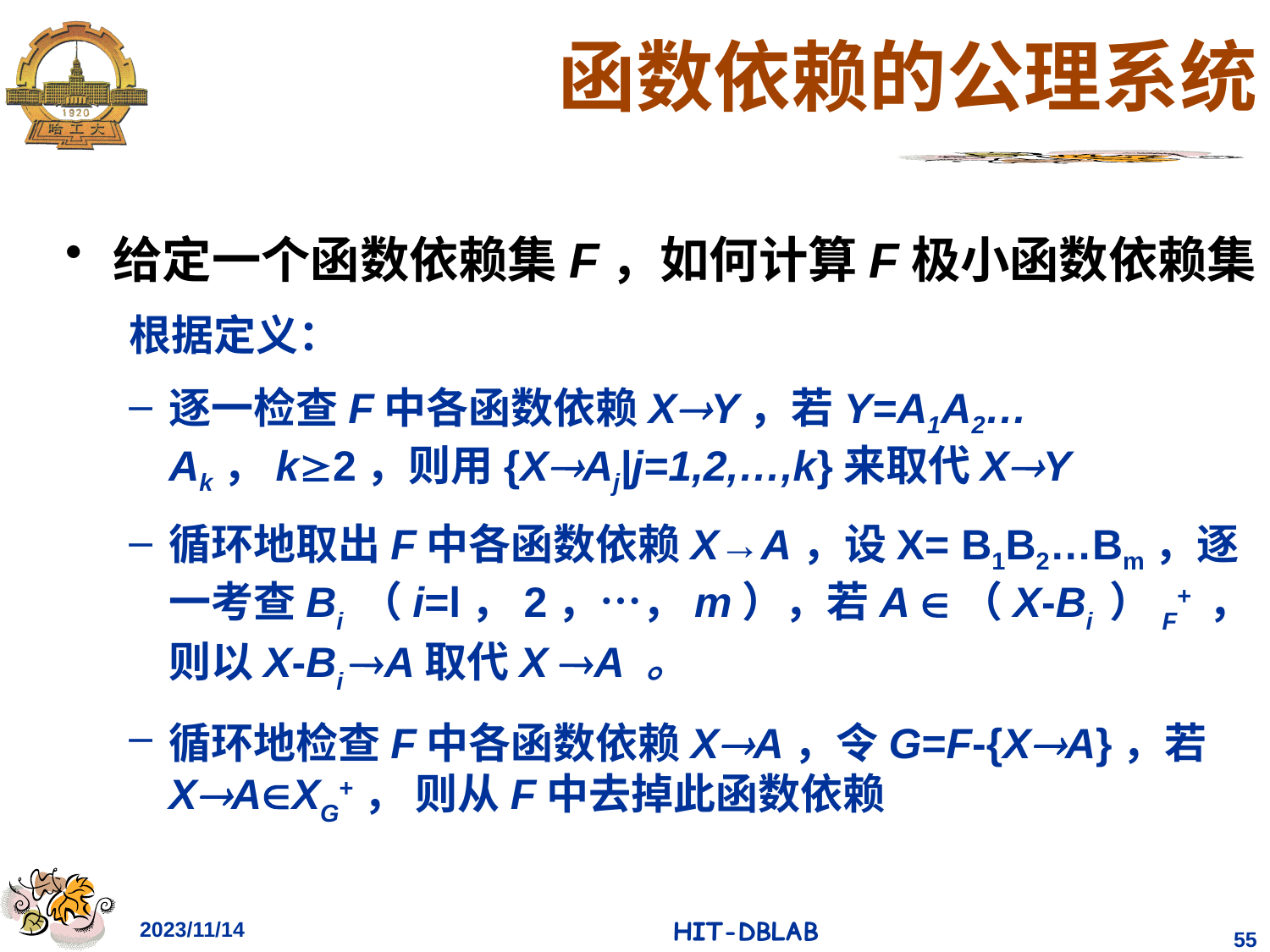

函数依赖的公理系统
给定一个函数依赖集F，如何计算F极小函数依赖集
根据定义：
逐一检查F中各函数依赖X→Y，若Y=A1A2…Ak，k≥2，则用{X→Aj|j=1,2,…,k}来取代X→Y
循环地取出F中各函数依赖X→A，设X= B1B2…Bm，逐一考查Bi （i=l，2，…，m），若A ∈（X-Bi ）F+ ，则以X-Bi →A取代X →A 。
循环地检查F中各函数依赖X→A，令G=F-{X→A}，若X→A∈XG+， 则从F中去掉此函数依赖

2023/11/14
HIT-DBLAB
55